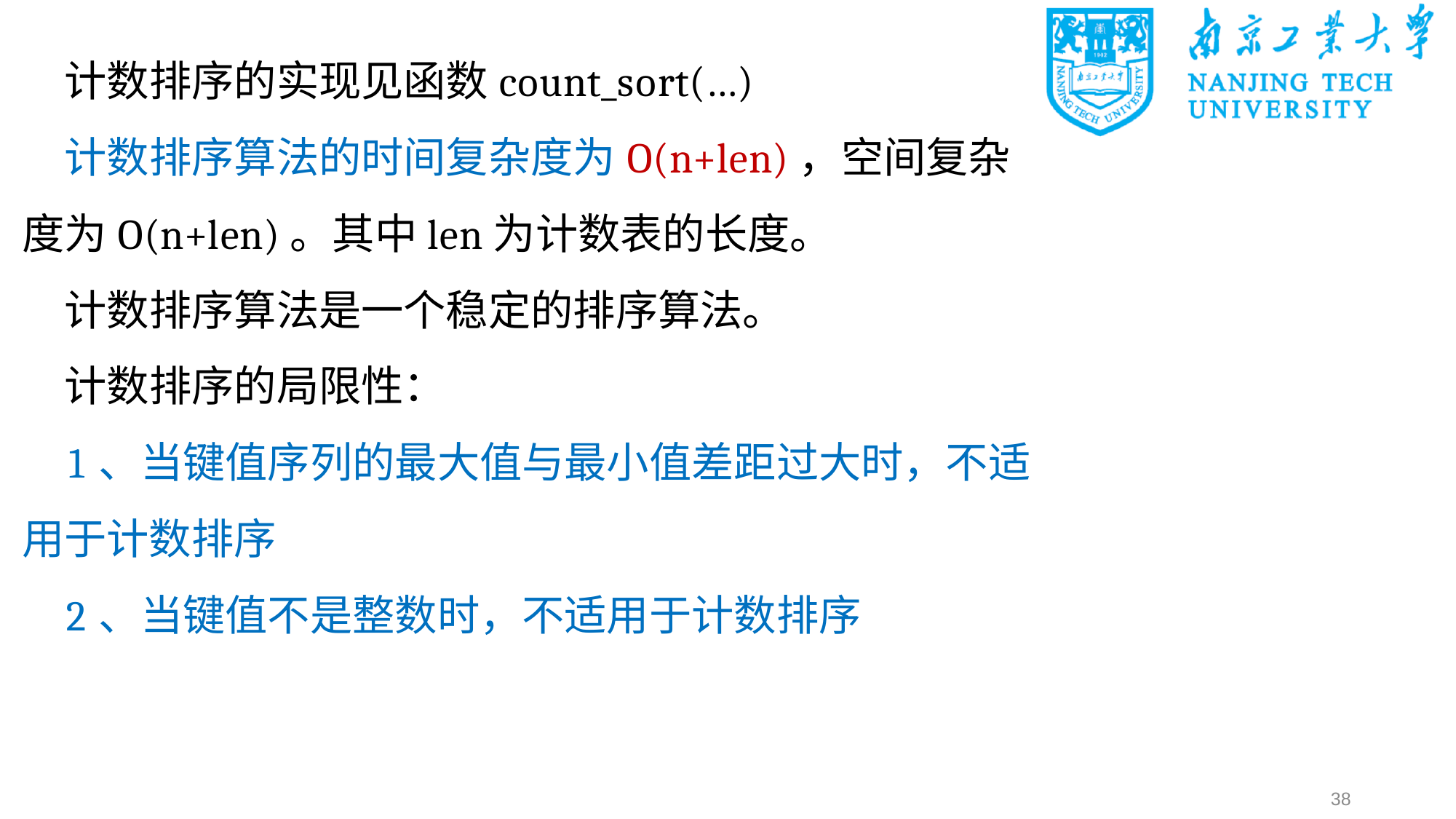

计数排序的实现见函数count_sort(…)
计数排序算法的时间复杂度为O(n+len)，空间复杂度为O(n+len)。其中len为计数表的长度。
计数排序算法是一个稳定的排序算法。
计数排序的局限性：
1、当键值序列的最大值与最小值差距过大时，不适用于计数排序
2、当键值不是整数时，不适用于计数排序

38